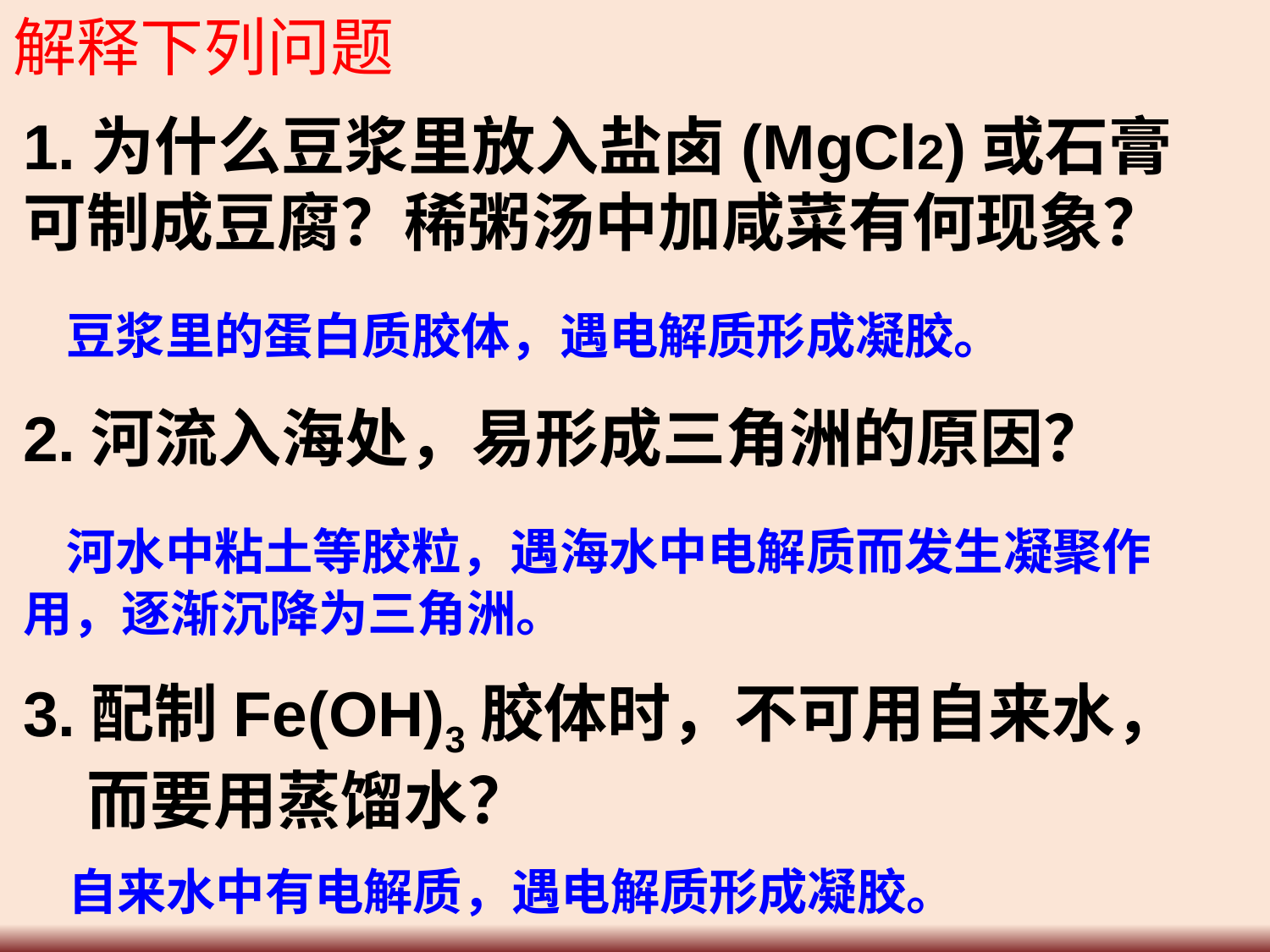

解释下列问题
1.为什么豆浆里放入盐卤(MgCl2)或石膏可制成豆腐？稀粥汤中加咸菜有何现象？
  豆浆里的蛋白质胶体，遇电解质形成凝胶。
2.河流入海处，易形成三角洲的原因？
  河水中粘土等胶粒，遇海水中电解质而发生凝聚作用，逐渐沉降为三角洲。
3.配制Fe(OH)3胶体时，不可用自来水，而要用蒸馏水？
   自来水中有电解质，遇电解质形成凝胶。